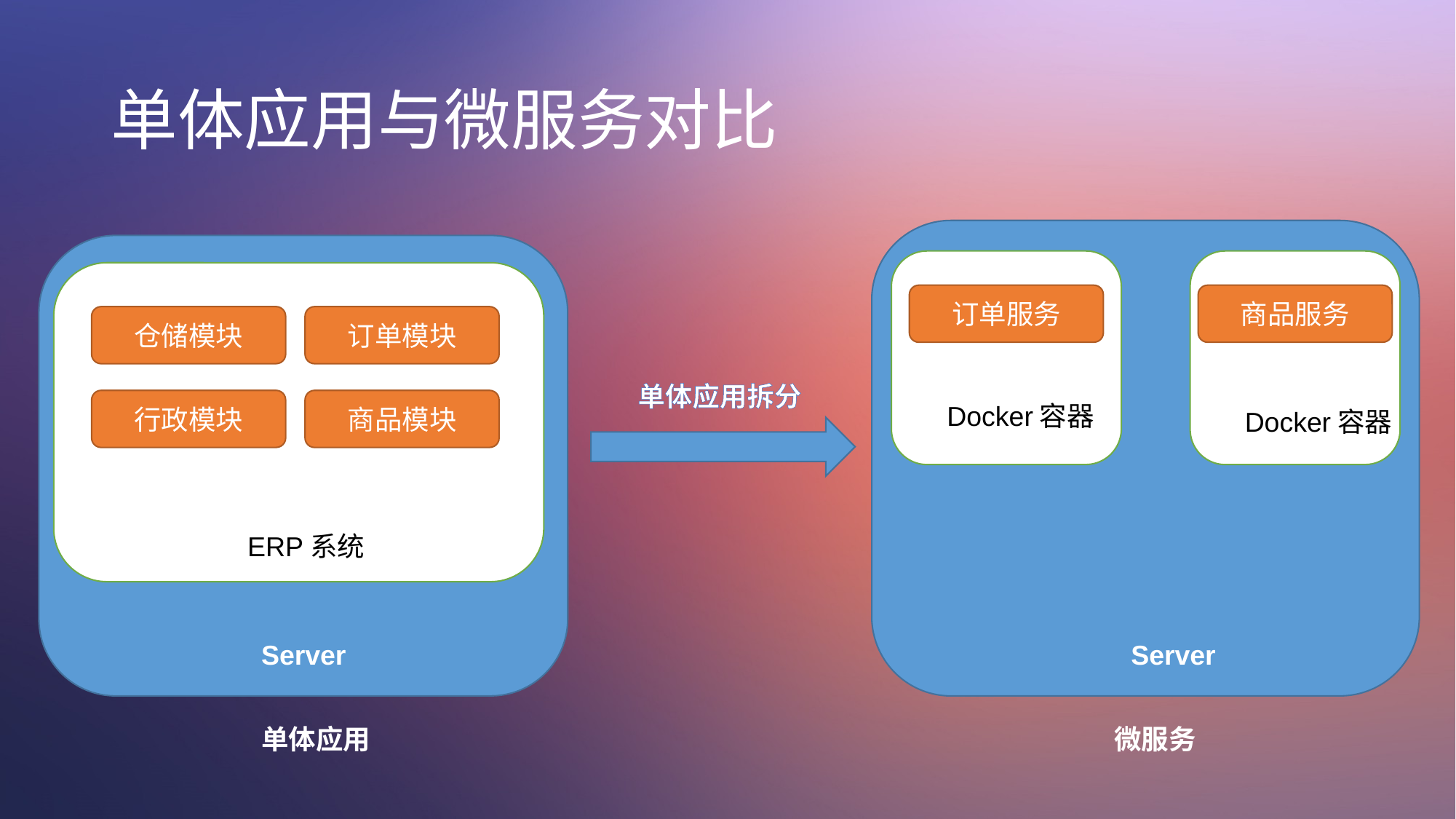

# 单体应用与微服务对比

订单服务
商品服务
仓储模块
订单模块
单体应用拆分
行政模块
商品模块
Docker容器
Docker容器

ERP系统
Server
Server
单体应用
微服务